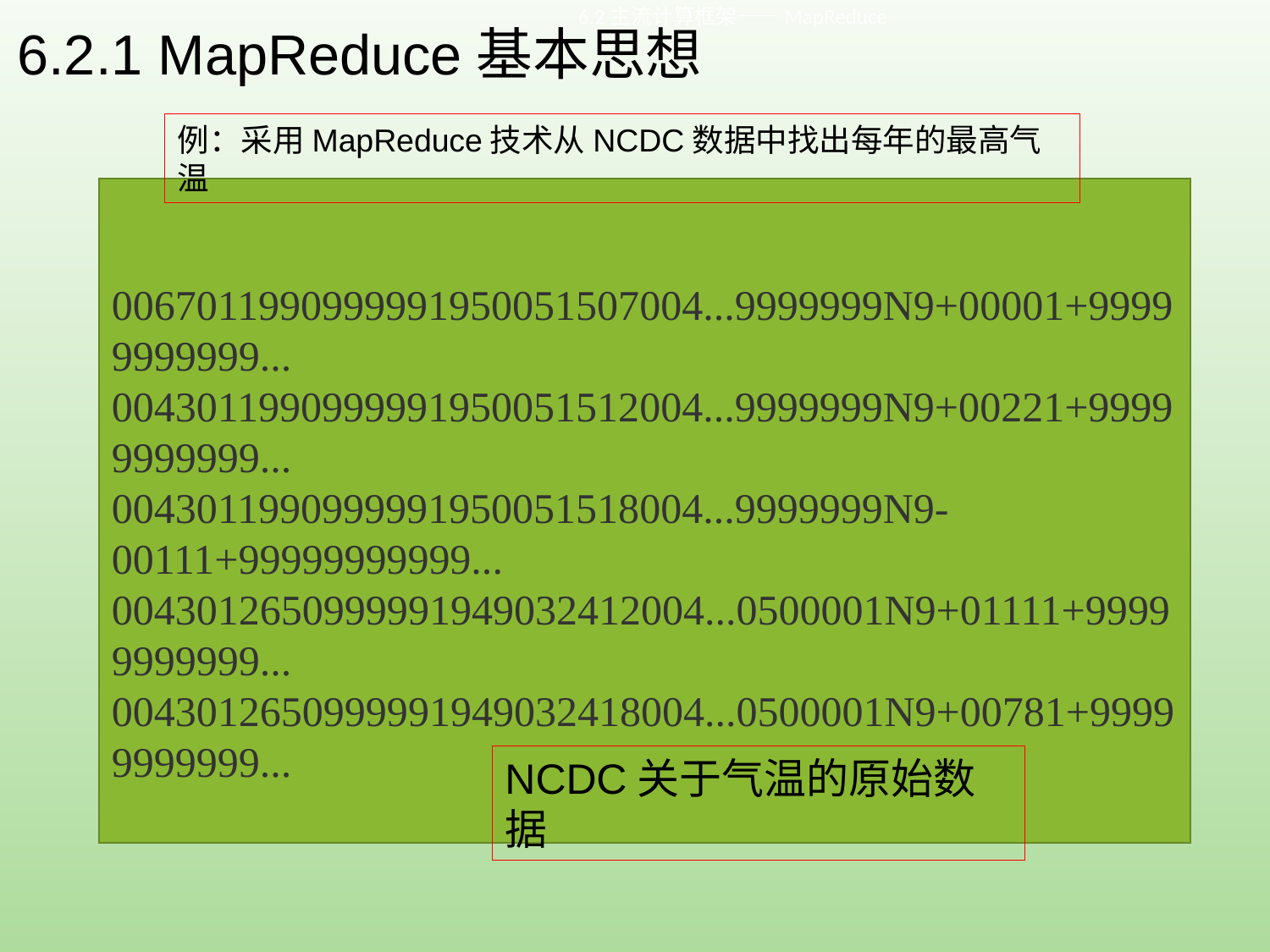

# 6.2.1 MapReduce基本思想
6.2主流计算框架——MapReduce
例：采用MapReduce技术从NCDC数据中找出每年的最高气温

0067011990999991950051507004...9999999N9+00001+99999999999...
0043011990999991950051512004...9999999N9+00221+99999999999...
0043011990999991950051518004...9999999N9-00111+99999999999...
0043012650999991949032412004...0500001N9+01111+99999999999...
0043012650999991949032418004...0500001N9+00781+99999999999...

NCDC关于气温的原始数据